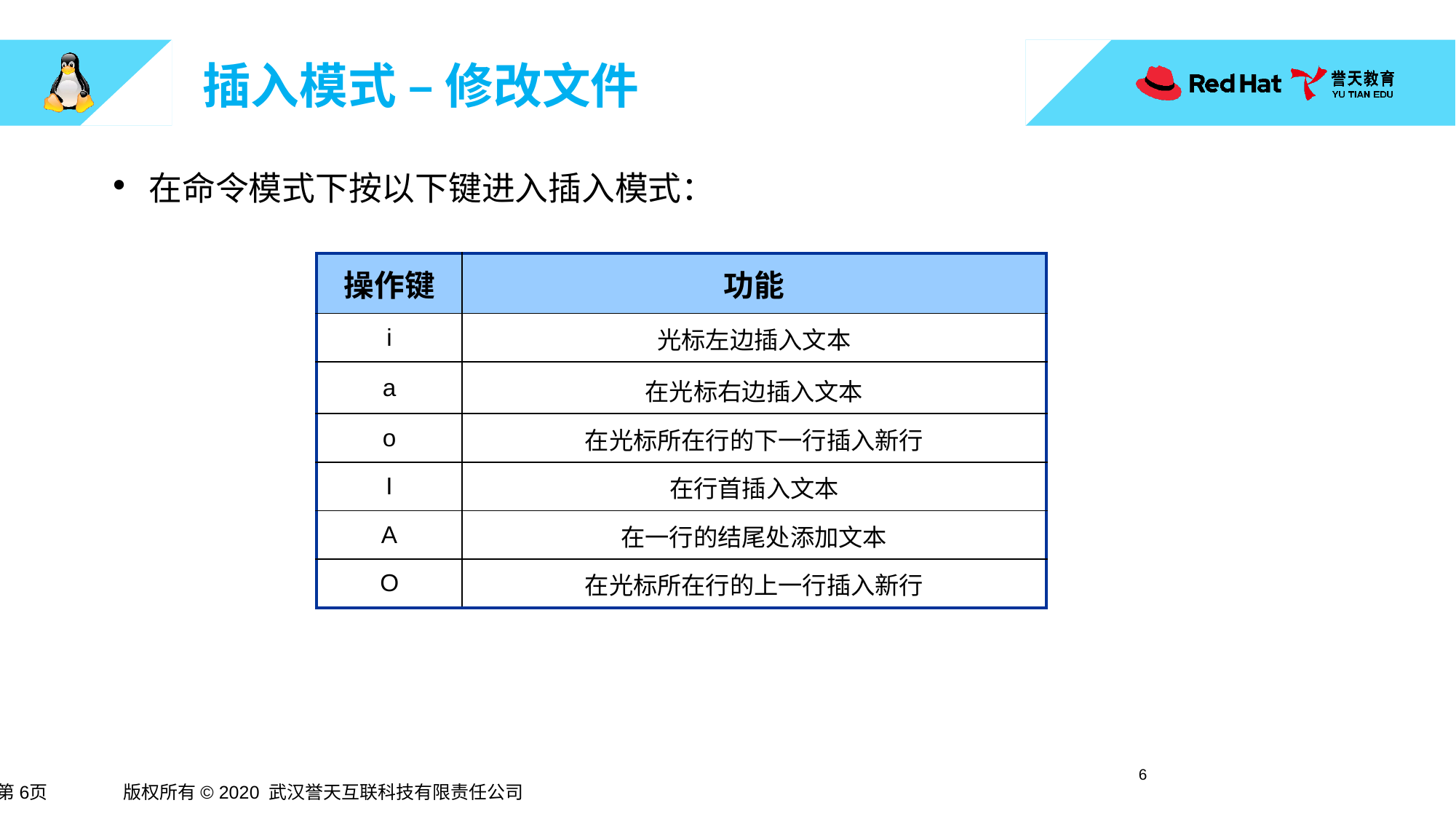

# 插入模式 – 修改文件
在命令模式下按以下键进入插入模式：

| 操作键 | 功能 |
| --- | --- |
| i | 光标左边插入文本 |
| a | 在光标右边插入文本 |
| o | 在光标所在行的下一行插入新行 |
| I | 在行首插入文本 |
| A | 在一行的结尾处添加文本 |
| O | 在光标所在行的上一行插入新行 |
6